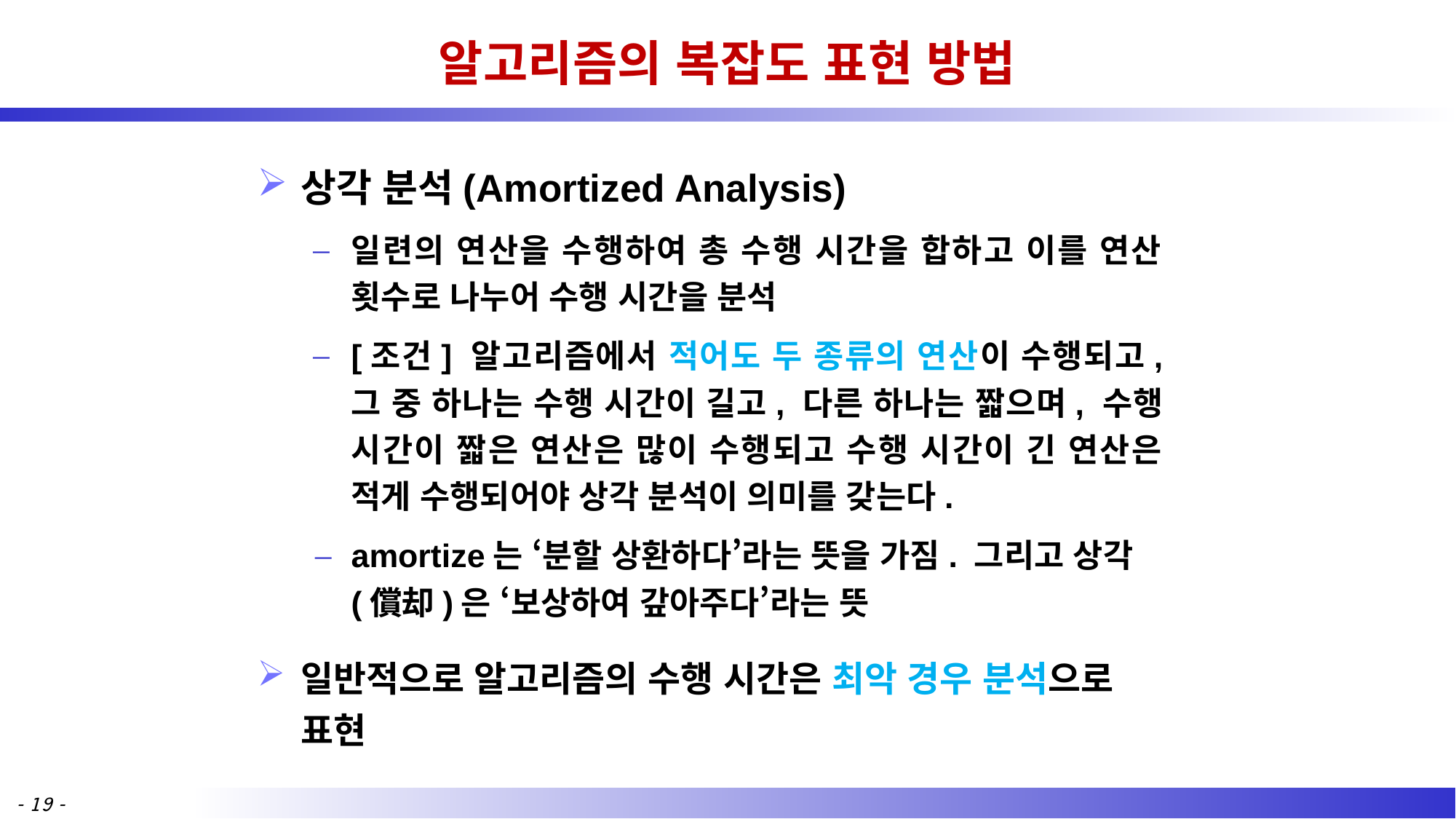

# 알고리즘의 복잡도 표현 방법
상각 분석(Amortized Analysis)
일련의 연산을 수행하여 총 수행 시간을 합하고 이를 연산 횟수로 나누어 수행 시간을 분석
[조건] 알고리즘에서 적어도 두 종류의 연산이 수행되고, 그 중 하나는 수행 시간이 길고, 다른 하나는 짧으며, 수행 시간이 짧은 연산은 많이 수행되고 수행 시간이 긴 연산은 적게 수행되어야 상각 분석이 의미를 갖는다.
amortize는 ‘분할 상환하다’라는 뜻을 가짐. 그리고 상각(償却)은 ‘보상하여 갚아주다’라는 뜻
일반적으로 알고리즘의 수행 시간은 최악 경우 분석으로 표현

- 19 -